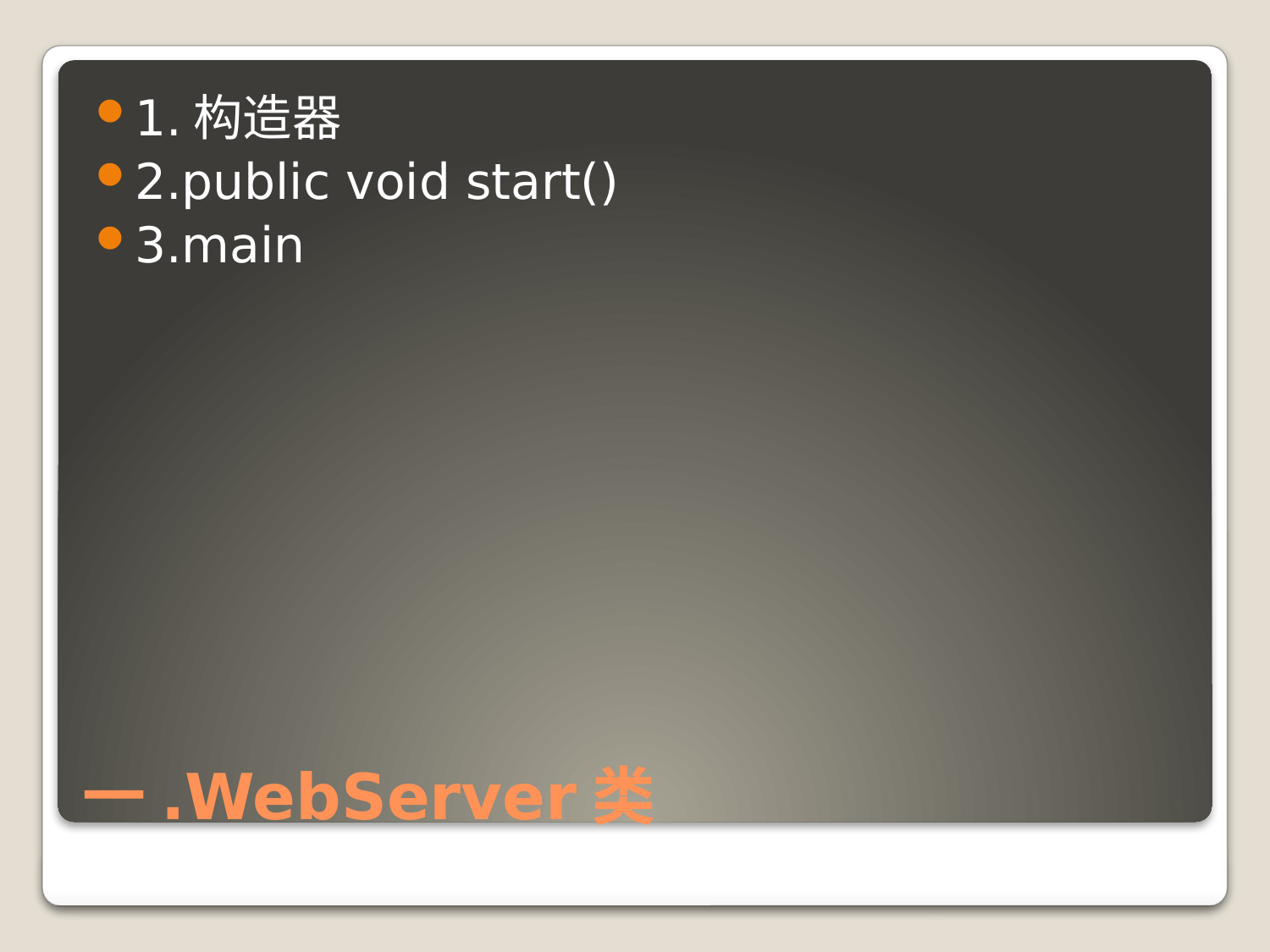

1.构造器
2.public void start()
3.main
# 一.WebServer类